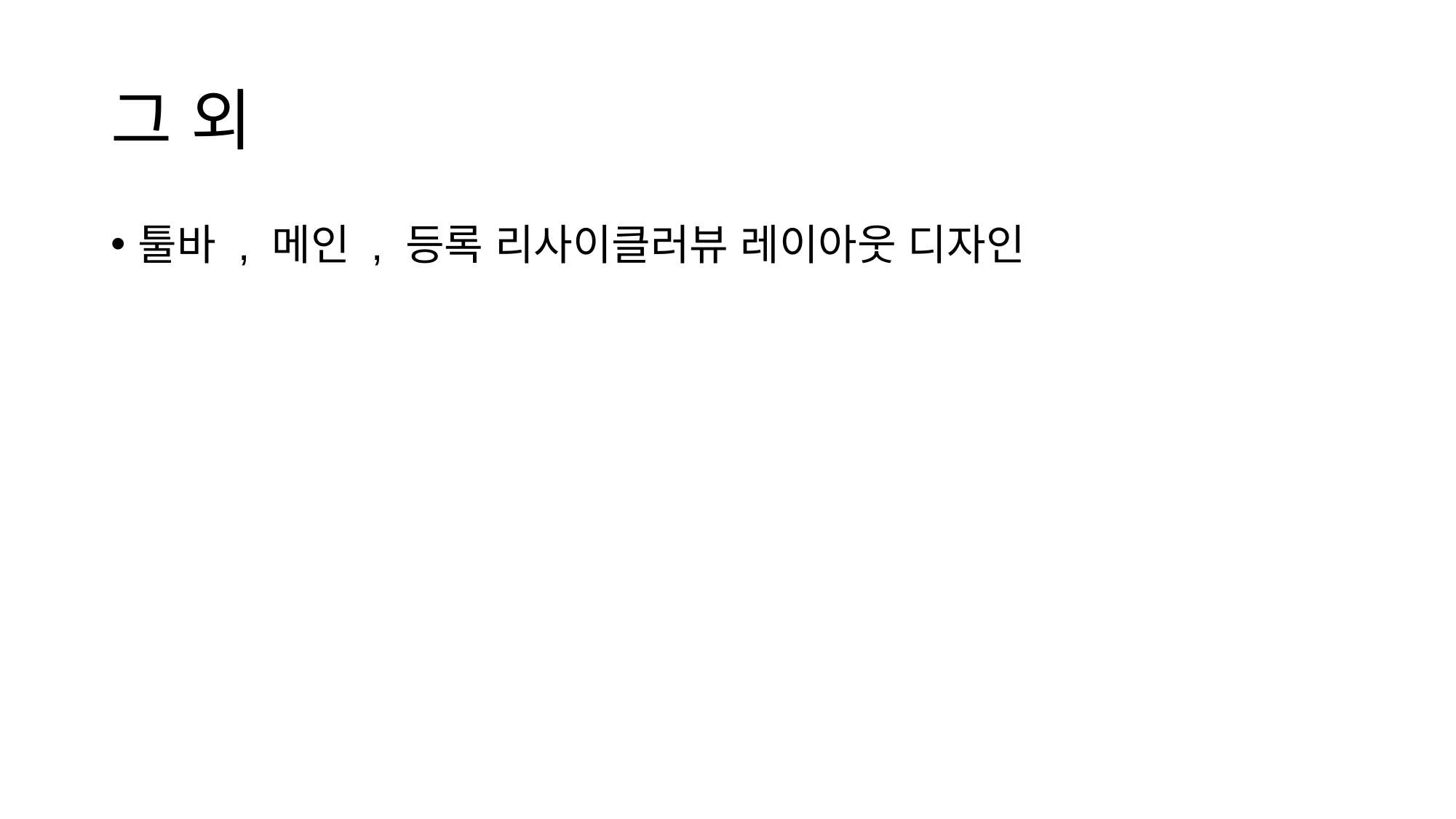

# 그 외
툴바 , 메인 , 등록 리사이클러뷰 레이아웃 디자인